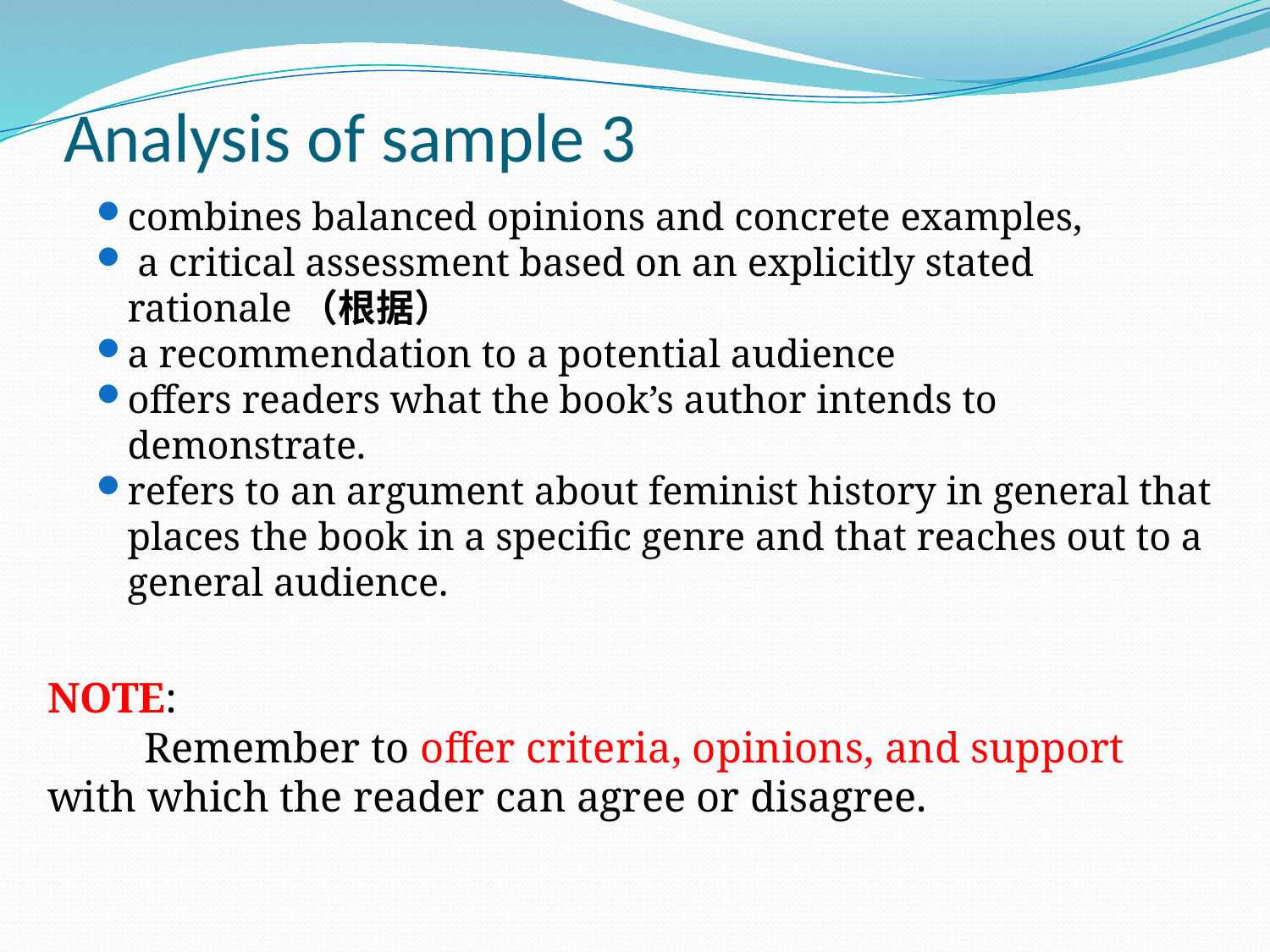

# Analysis of sample 3
combines balanced opinions and concrete examples,
 a critical assessment based on an explicitly stated rationale（根据）
a recommendation to a potential audience
offers readers what the book’s author intends to demonstrate.
refers to an argument about feminist history in general that places the book in a specific genre and that reaches out to a general audience.

NOTE:
         Remember to offer criteria, opinions, and support with which the reader can agree or disagree.